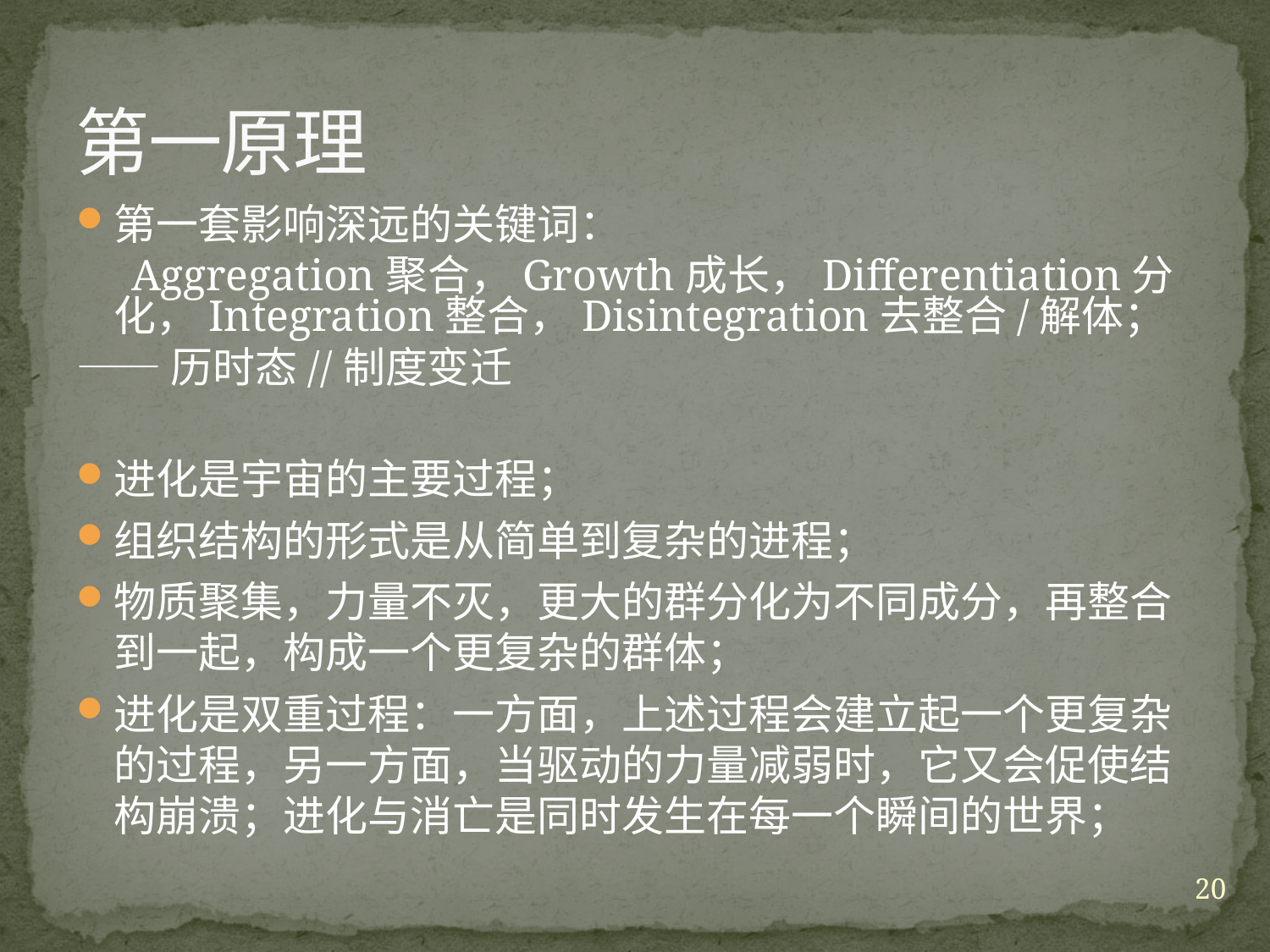

# 第一原理
第一套影响深远的关键词：
     Aggregation聚合，Growth成长，Differentiation分化，Integration整合，Disintegration去整合/解体；
——历时态//制度变迁

进化是宇宙的主要过程；
组织结构的形式是从简单到复杂的进程；
物质聚集，力量不灭，更大的群分化为不同成分，再整合到一起，构成一个更复杂的群体；
进化是双重过程：一方面，上述过程会建立起一个更复杂的过程，另一方面，当驱动的力量减弱时，它又会促使结构崩溃；进化与消亡是同时发生在每一个瞬间的世界；

20